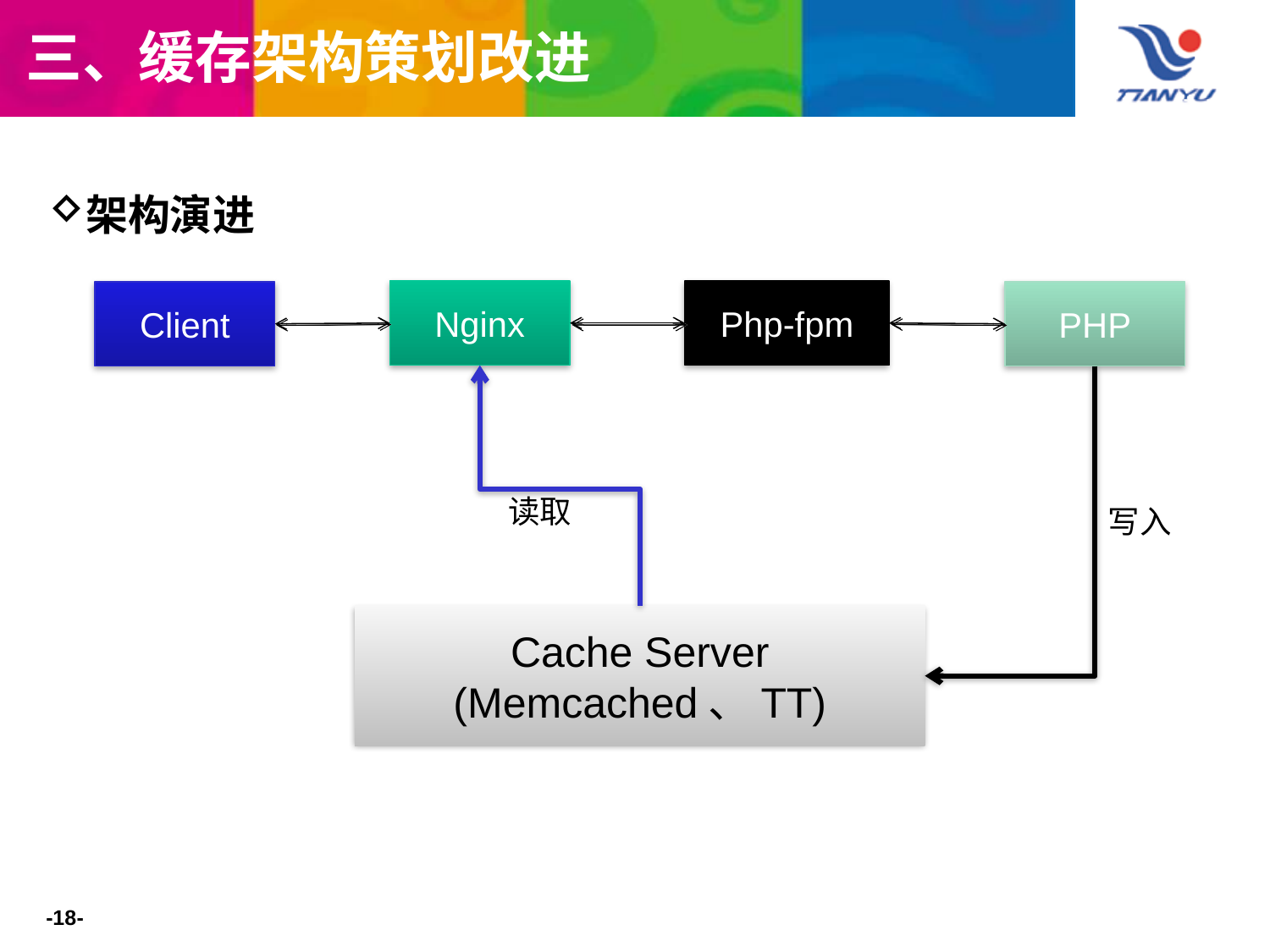

# 三、缓存架构策划改进
架构演进
Nginx
Php-fpm
Client
PHP
读取
写入
Cache Server
(Memcached、TT)